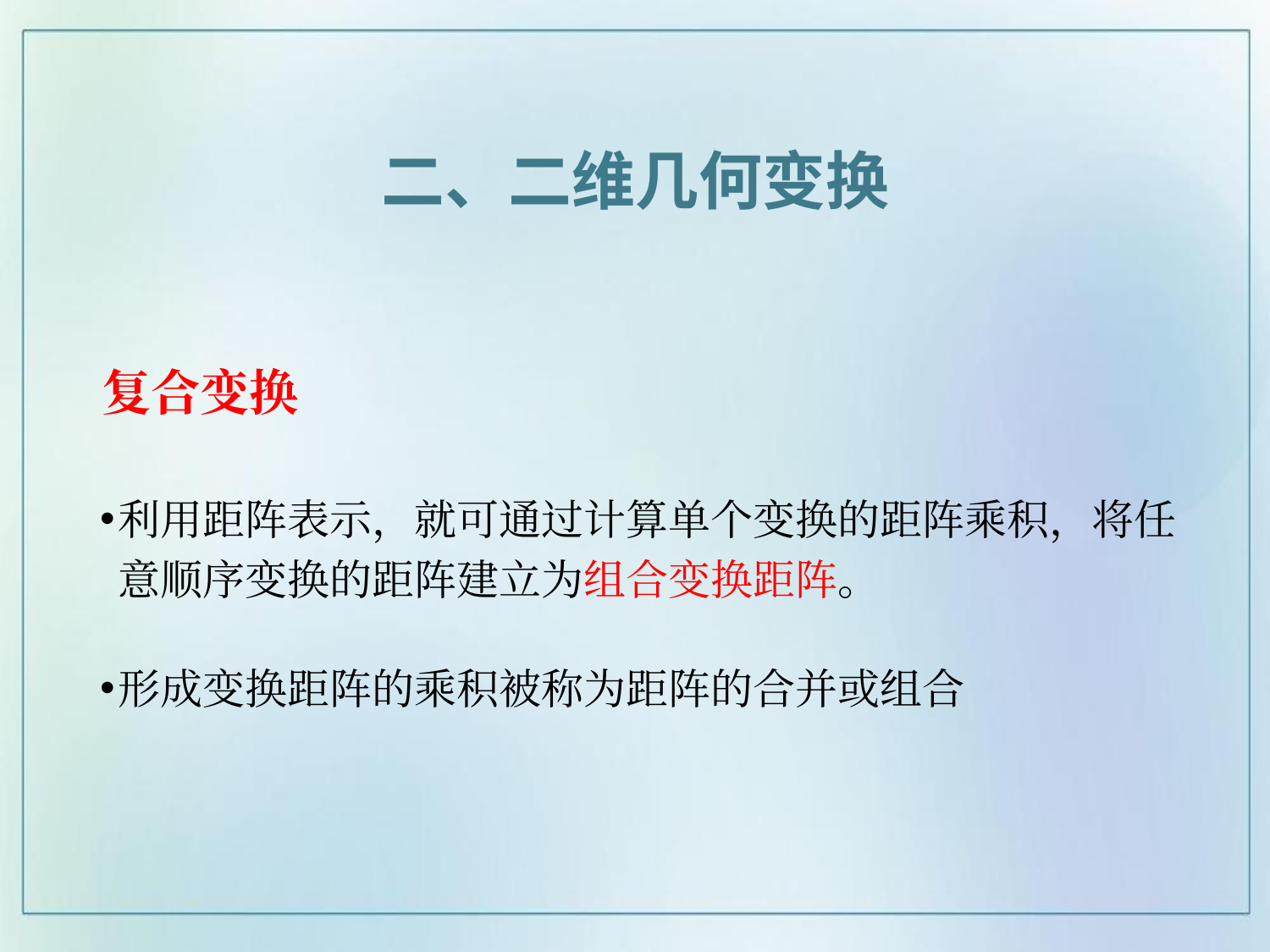

二、二维几何变换
# 复合变换
利用距阵表示，就可通过计算单个变换的距阵乘积，将任意顺序变换的距阵建立为组合变换距阵。
形成变换距阵的乘积被称为距阵的合并或组合